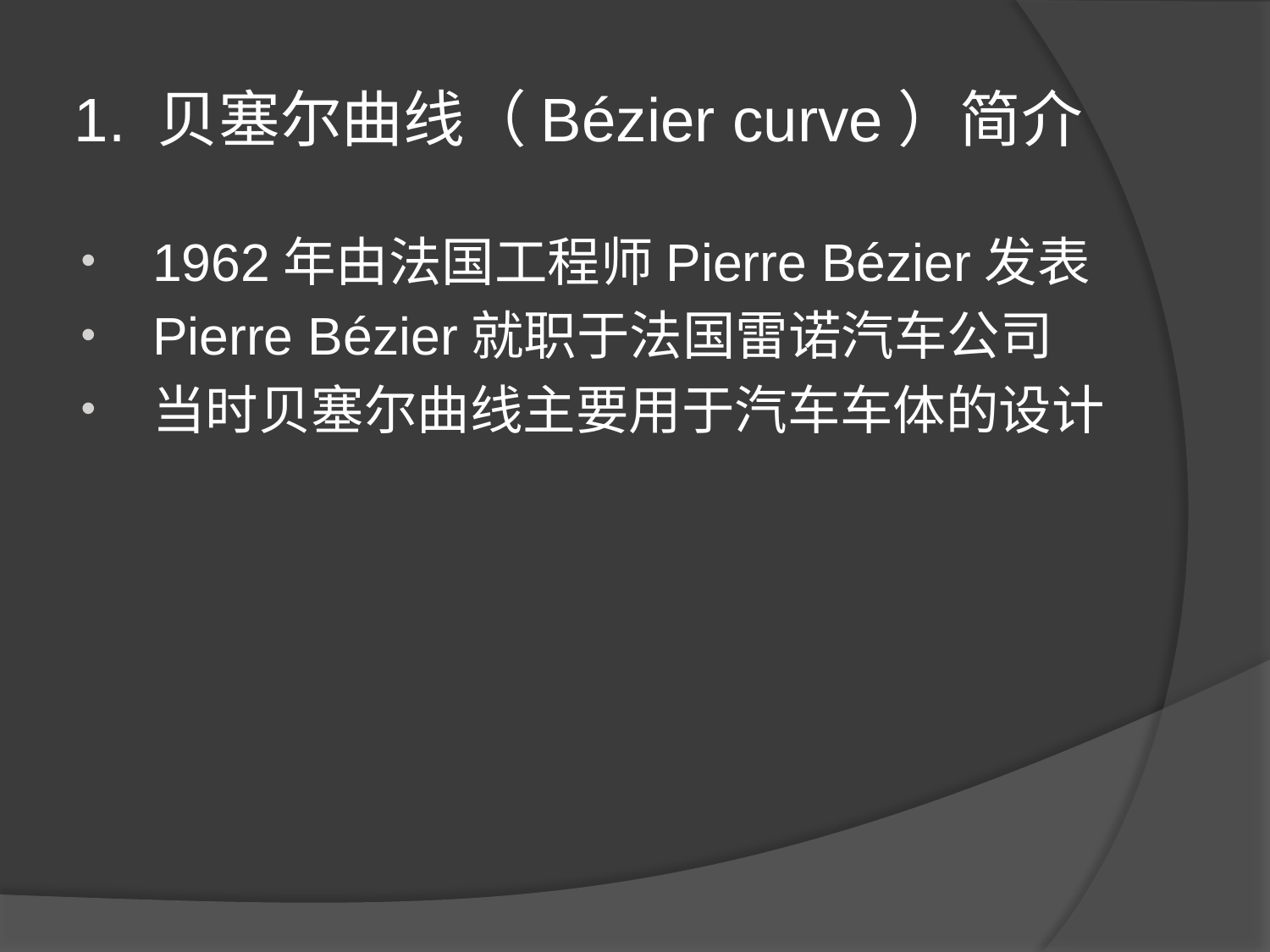

# 1. 贝塞尔曲线（Bézier curve）简介
1962年由法国工程师Pierre Bézier发表
Pierre Bézier就职于法国雷诺汽车公司
当时贝塞尔曲线主要用于汽车车体的设计